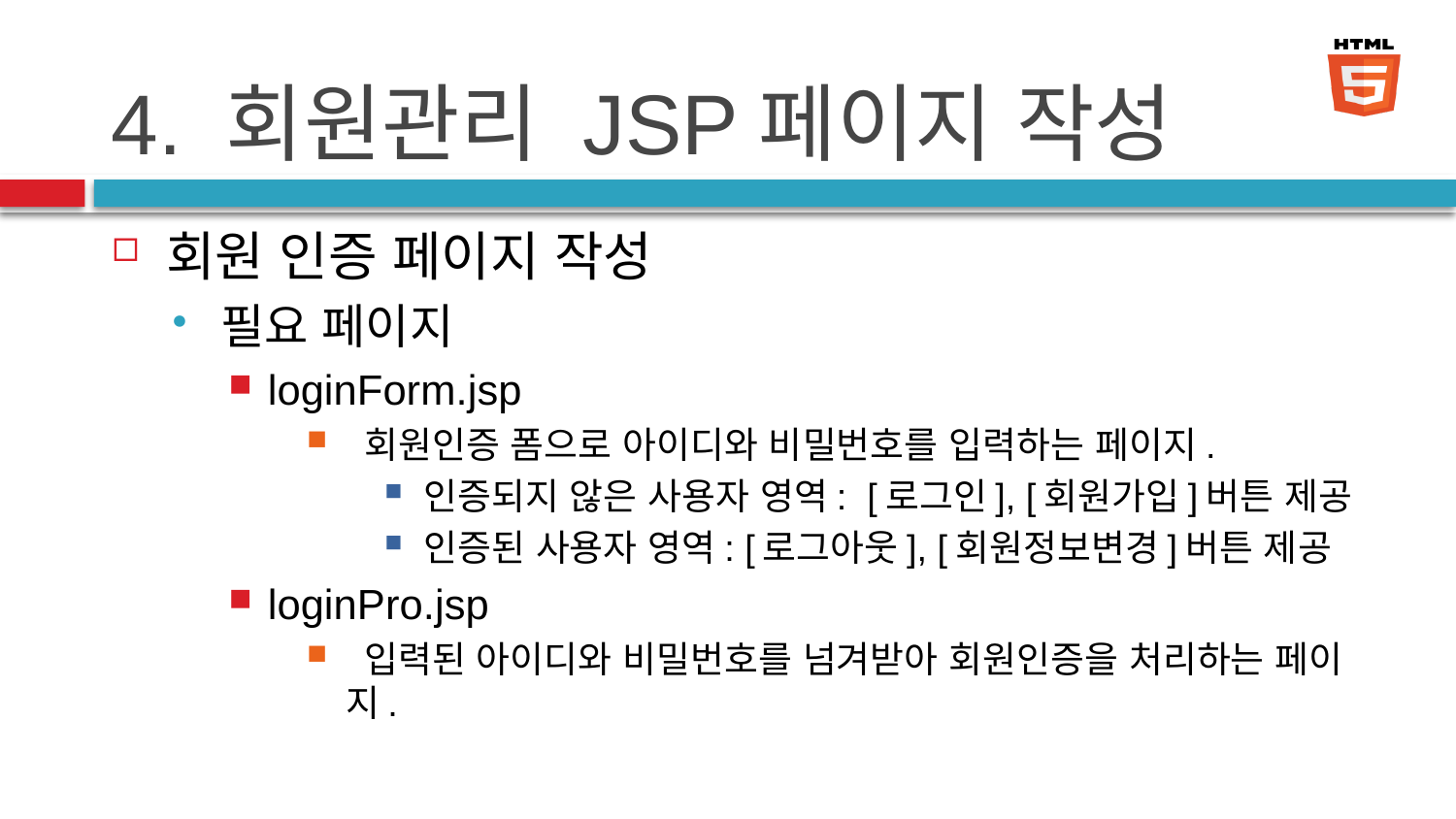

# 4. 회원관리 JSP페이지 작성
회원 인증 페이지 작성
필요 페이지
loginForm.jsp
 회원인증 폼으로 아이디와 비밀번호를 입력하는 페이지.
인증되지 않은 사용자 영역:  [로그인], [회원가입]버튼 제공
인증된 사용자 영역: [로그아웃], [회원정보변경]버튼 제공
loginPro.jsp
 입력된 아이디와 비밀번호를 넘겨받아 회원인증을 처리하는 페이지.